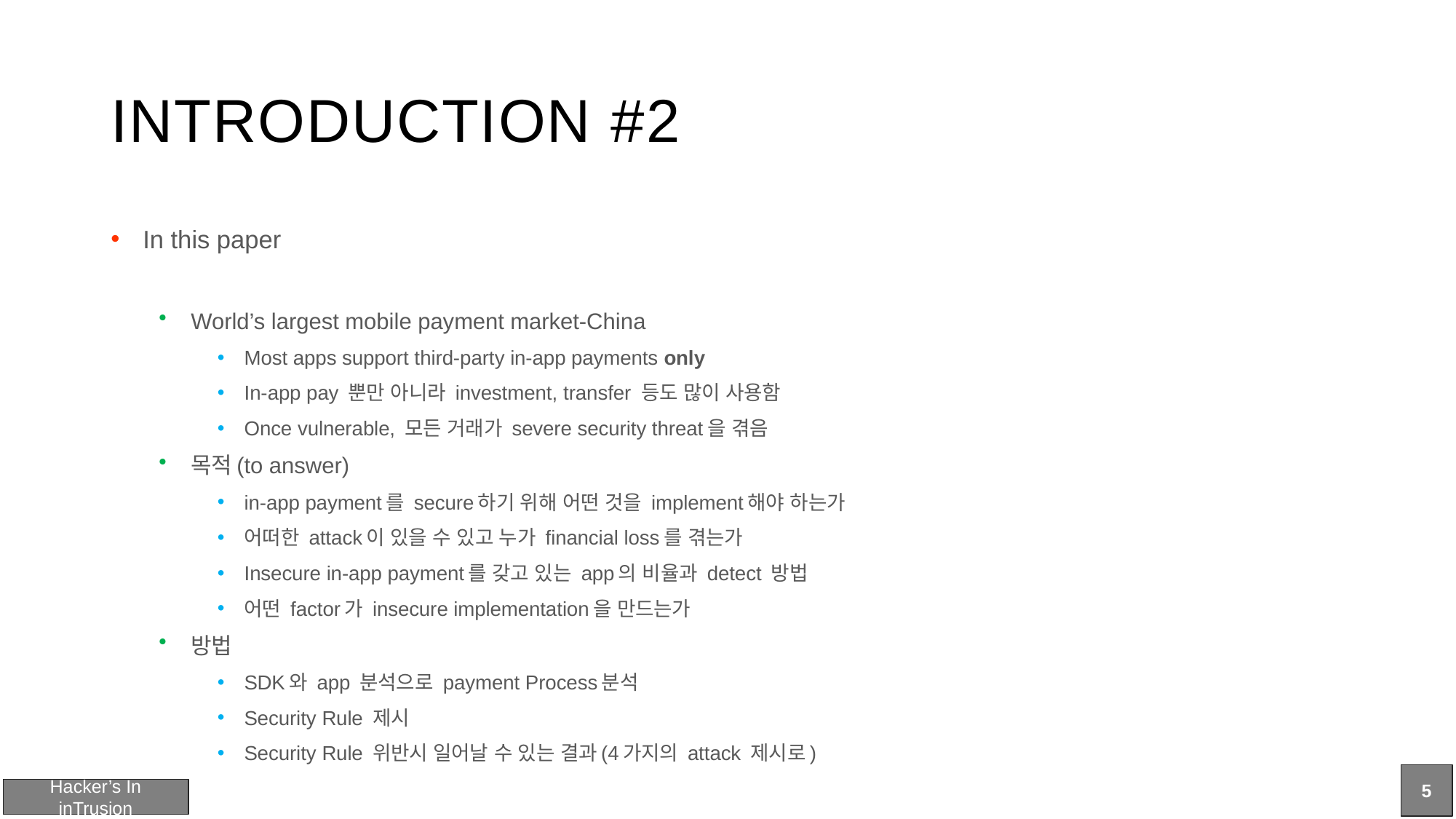

# INTRODUCTION #2
In this paper

World’s largest mobile payment market-China
Most apps support third-party in-app payments only
In-app pay 뿐만 아니라 investment, transfer 등도 많이 사용함
Once vulnerable, 모든 거래가 severe security threat을 겪음
목적(to answer)
in-app payment를 secure하기 위해 어떤 것을 implement해야 하는가
어떠한 attack이 있을 수 있고 누가 financial loss를 겪는가
Insecure in-app payment를 갖고 있는 app의 비율과 detect 방법
어떤 factor가 insecure implementation을 만드는가
방법
SDK와 app 분석으로 payment Process분석
Security Rule 제시
Security Rule 위반시 일어날 수 있는 결과(4가지의 attack 제시로)

5
Hacker’s In inTrusion